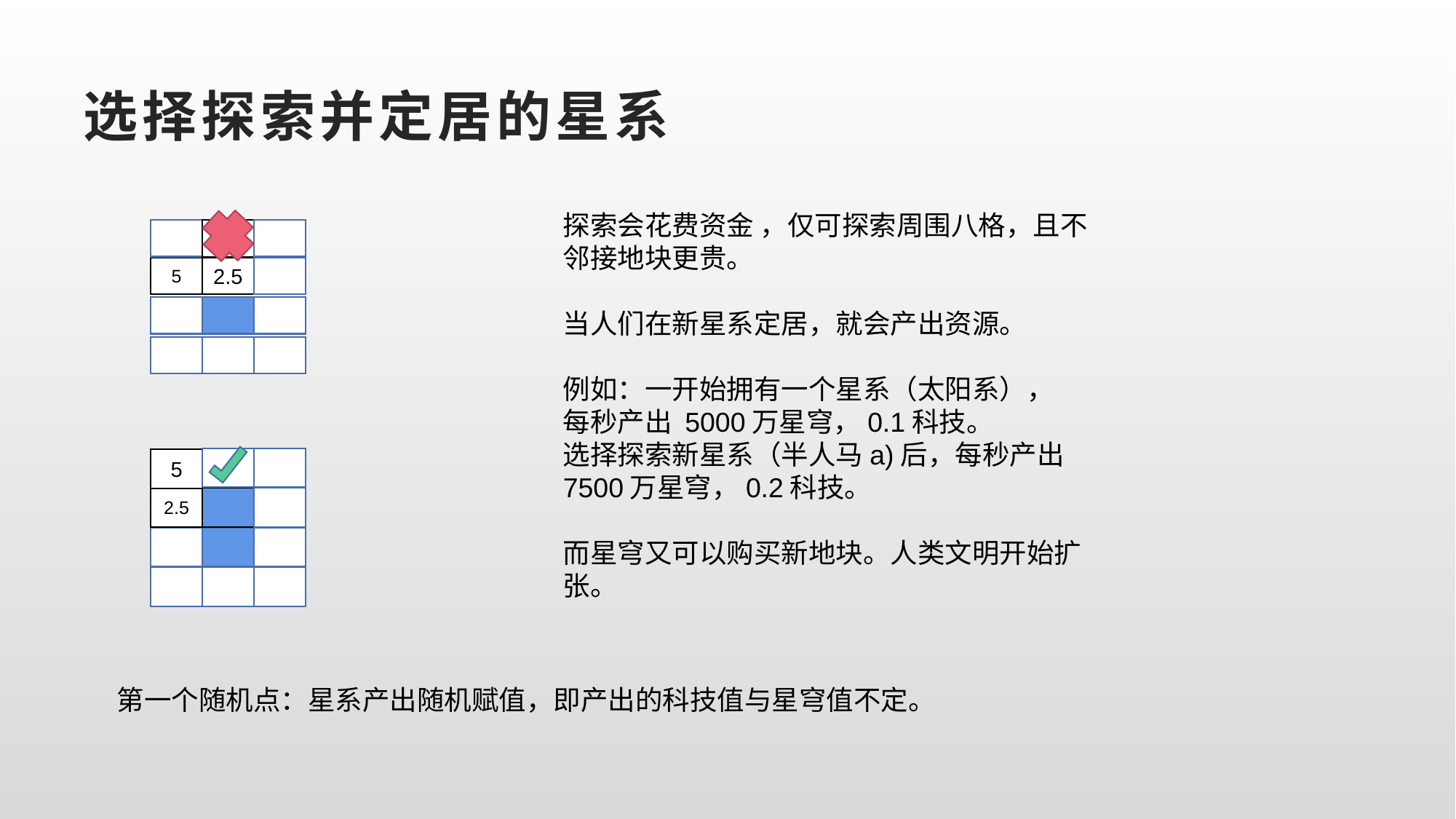

# 选择探索并定居的星系
探索会花费资金 ，仅可探索周围八格，且不邻接地块更贵。

当人们在新星系定居，就会产出资源。

例如：一开始拥有一个星系（太阳系），
每秒产出 5000万星穹，0.1科技。
选择探索新星系（半人马a)后，每秒产出7500万星穹，0.2科技。

而星穹又可以购买新地块。人类文明开始扩张。

5
2.5

5

2.5

第一个随机点：星系产出随机赋值，即产出的科技值与星穹值不定。